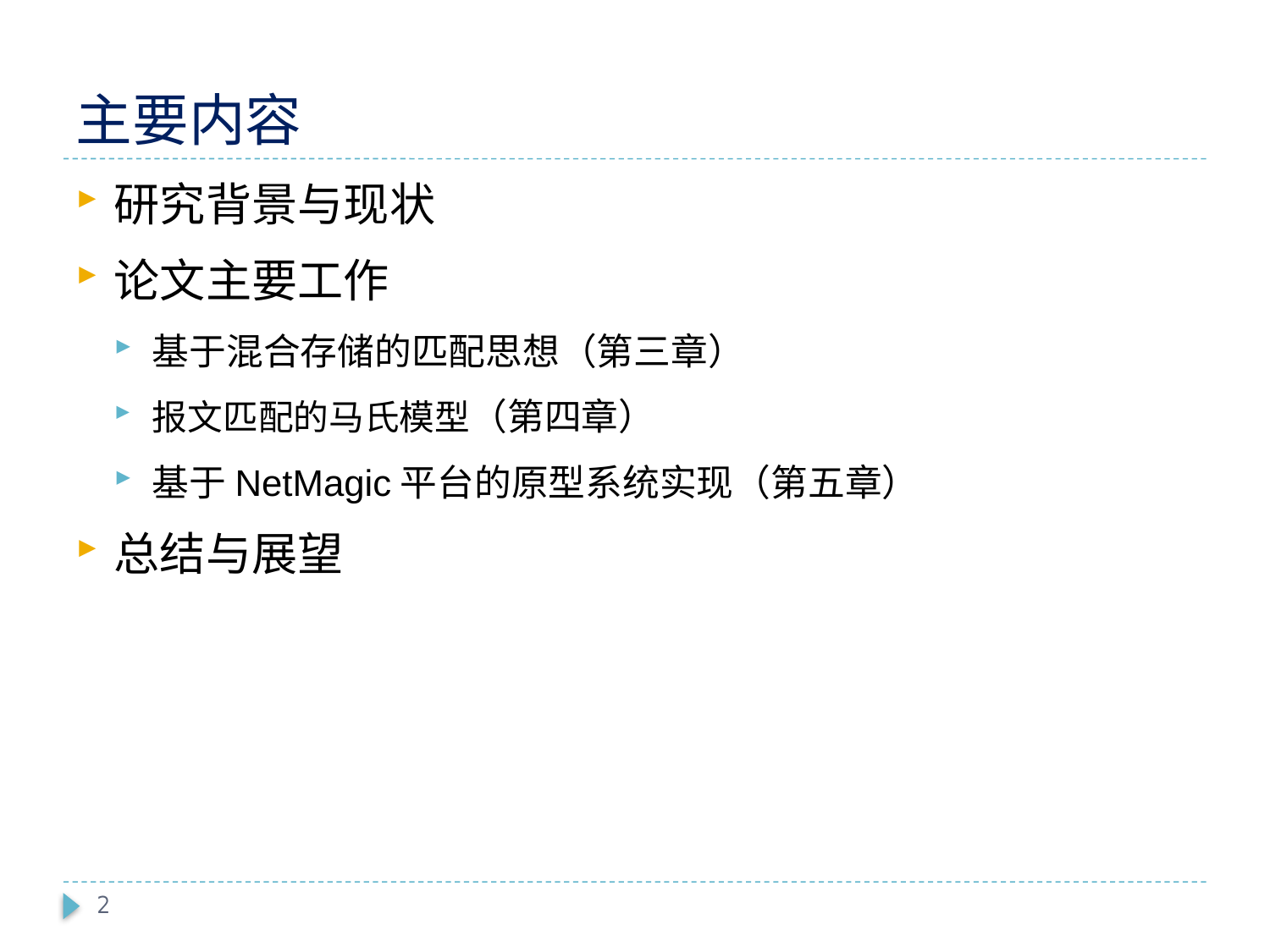

# 主要内容
研究背景与现状
论文主要工作
基于混合存储的匹配思想（第三章）
报文匹配的马氏模型（第四章）
基于NetMagic平台的原型系统实现（第五章）
总结与展望
2